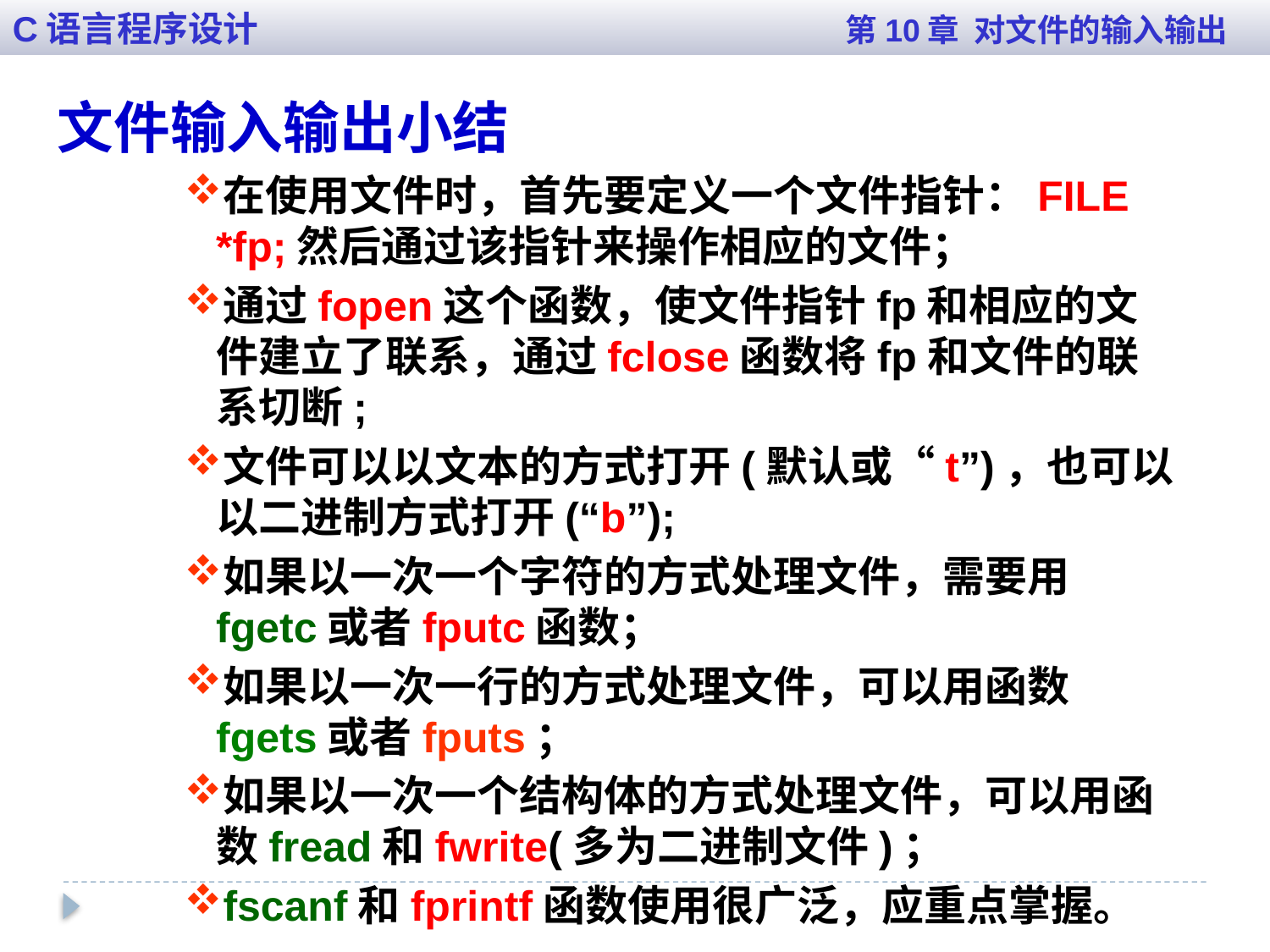

C语言程序设计                                                                         第10章  对文件的输入输出
文件输入输出小结
在使用文件时，首先要定义一个文件指针：FILE *fp;然后通过该指针来操作相应的文件；
通过fopen这个函数，使文件指针fp和相应的文件建立了联系，通过fclose函数将fp和文件的联系切断;
文件可以以文本的方式打开(默认或“t”)，也可以以二进制方式打开(“b”);
如果以一次一个字符的方式处理文件，需要用fgetc或者fputc函数；
如果以一次一行的方式处理文件，可以用函数fgets或者fputs；
如果以一次一个结构体的方式处理文件，可以用函数fread和fwrite(多为二进制文件)；
fscanf和fprintf函数使用很广泛，应重点掌握。
21